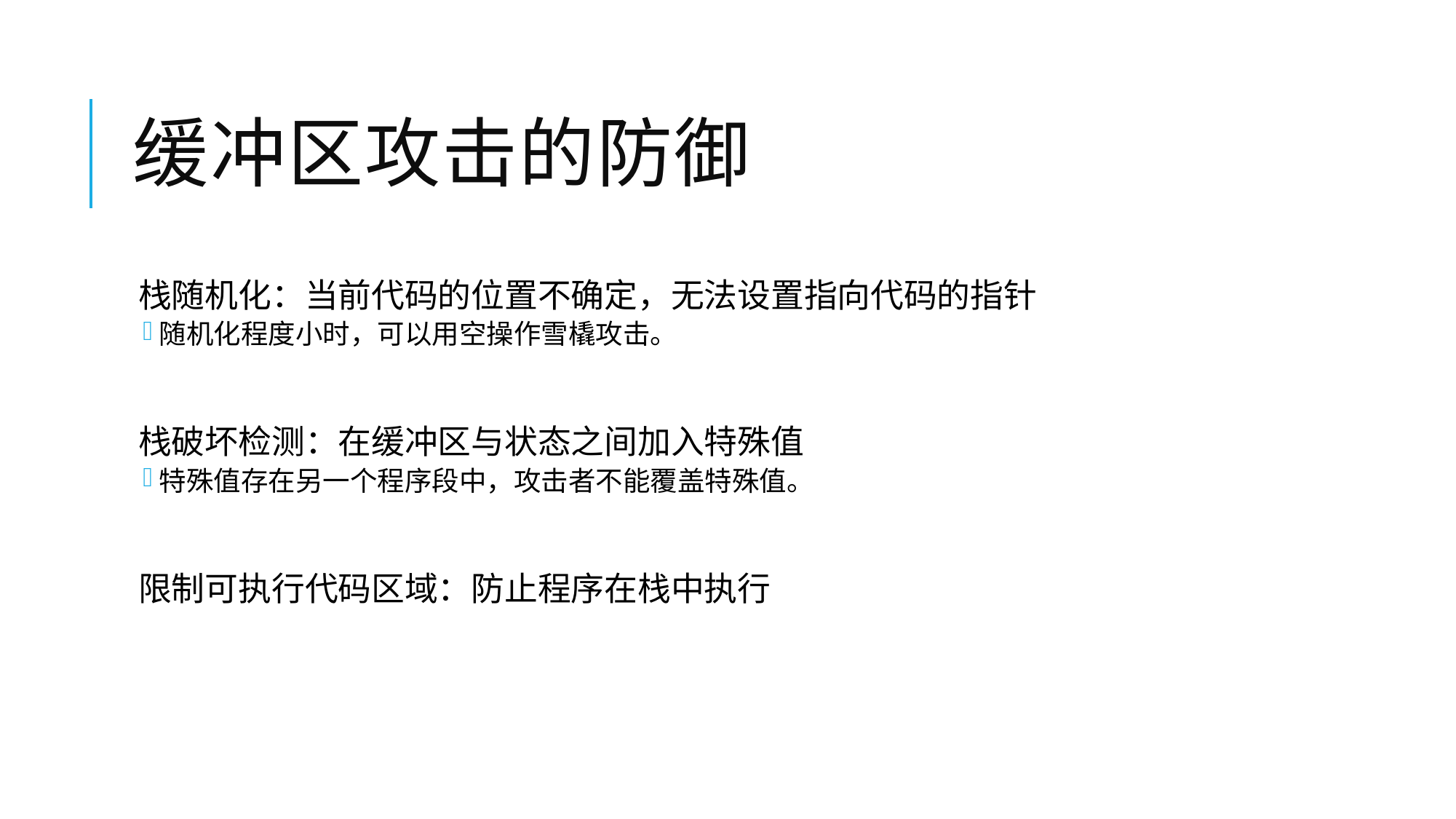

# 缓冲区攻击的防御
栈随机化：当前代码的位置不确定，无法设置指向代码的指针
随机化程度小时，可以用空操作雪橇攻击。

栈破坏检测：在缓冲区与状态之间加入特殊值
特殊值存在另一个程序段中，攻击者不能覆盖特殊值。

限制可执行代码区域：防止程序在栈中执行